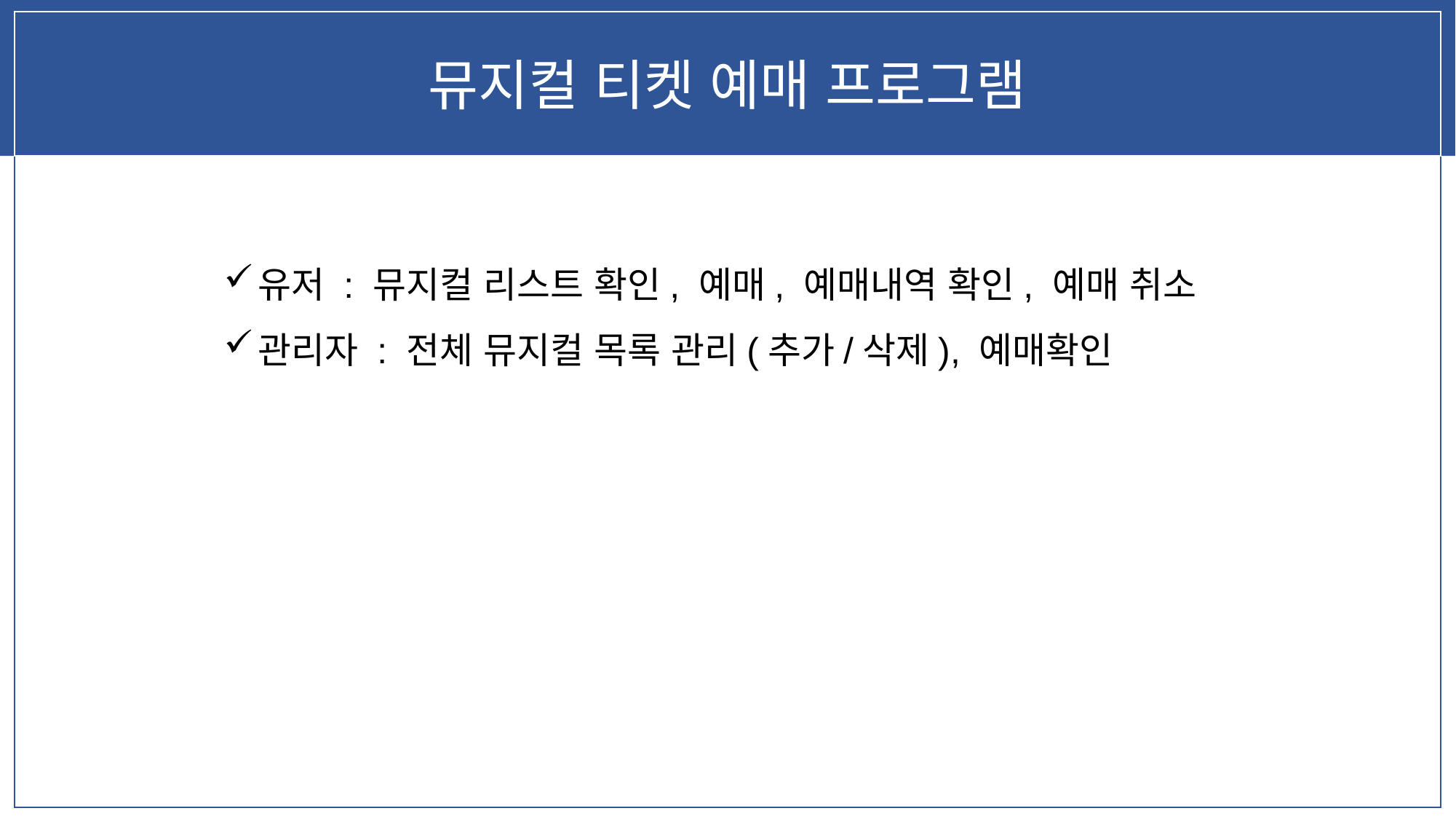

뮤지컬 티켓 예매 프로그램
유저 : 뮤지컬 리스트 확인, 예매, 예매내역 확인, 예매 취소
관리자 : 전체 뮤지컬 목록 관리(추가/삭제), 예매확인